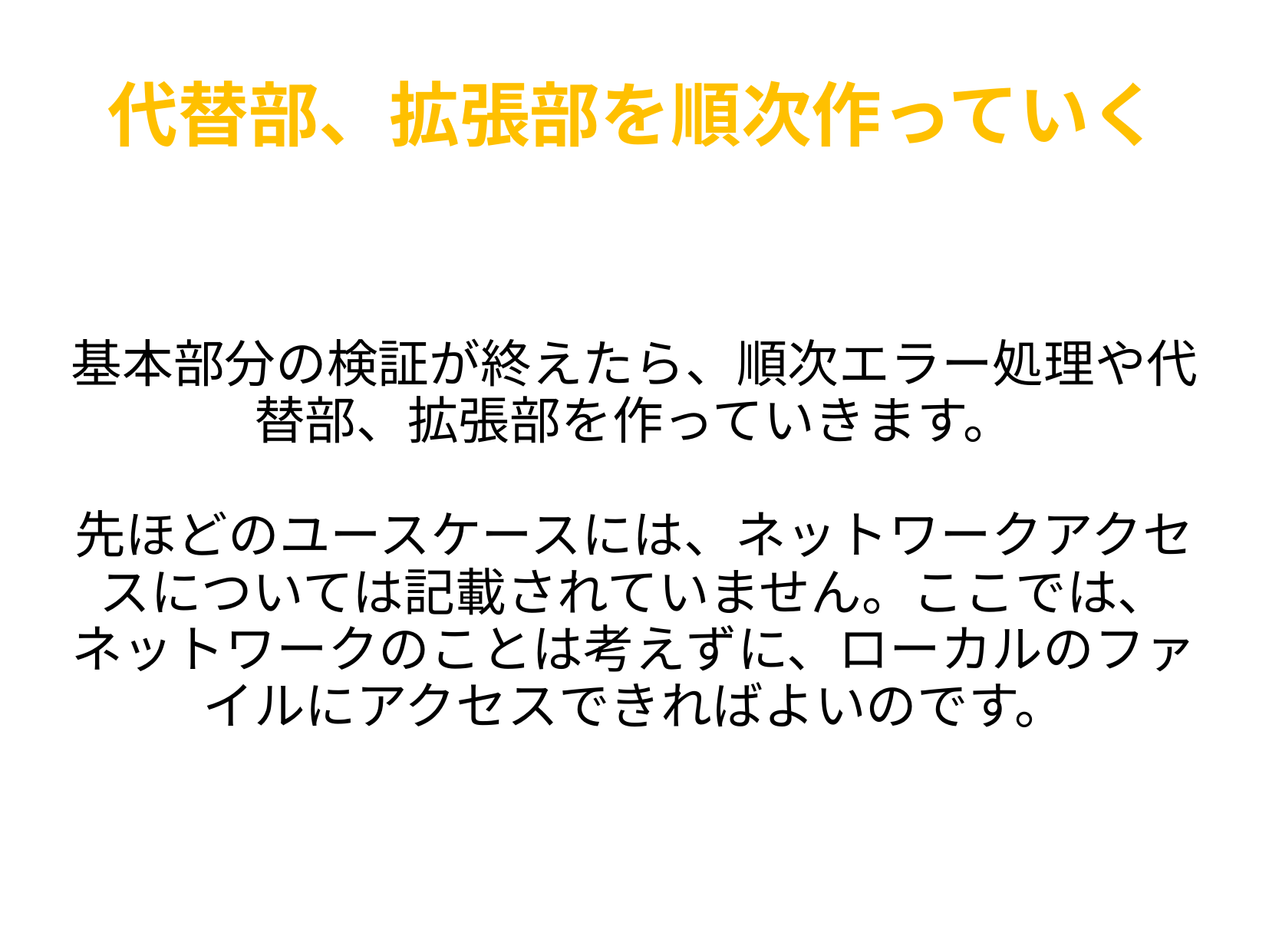

# 代替部、拡張部を順次作っていく
基本部分の検証が終えたら、順次エラー処理や代替部、拡張部を作っていきます。

先ほどのユースケースには、ネットワークアクセスについては記載されていません。ここでは、ネットワークのことは考えずに、ローカルのファイルにアクセスできればよいのです。